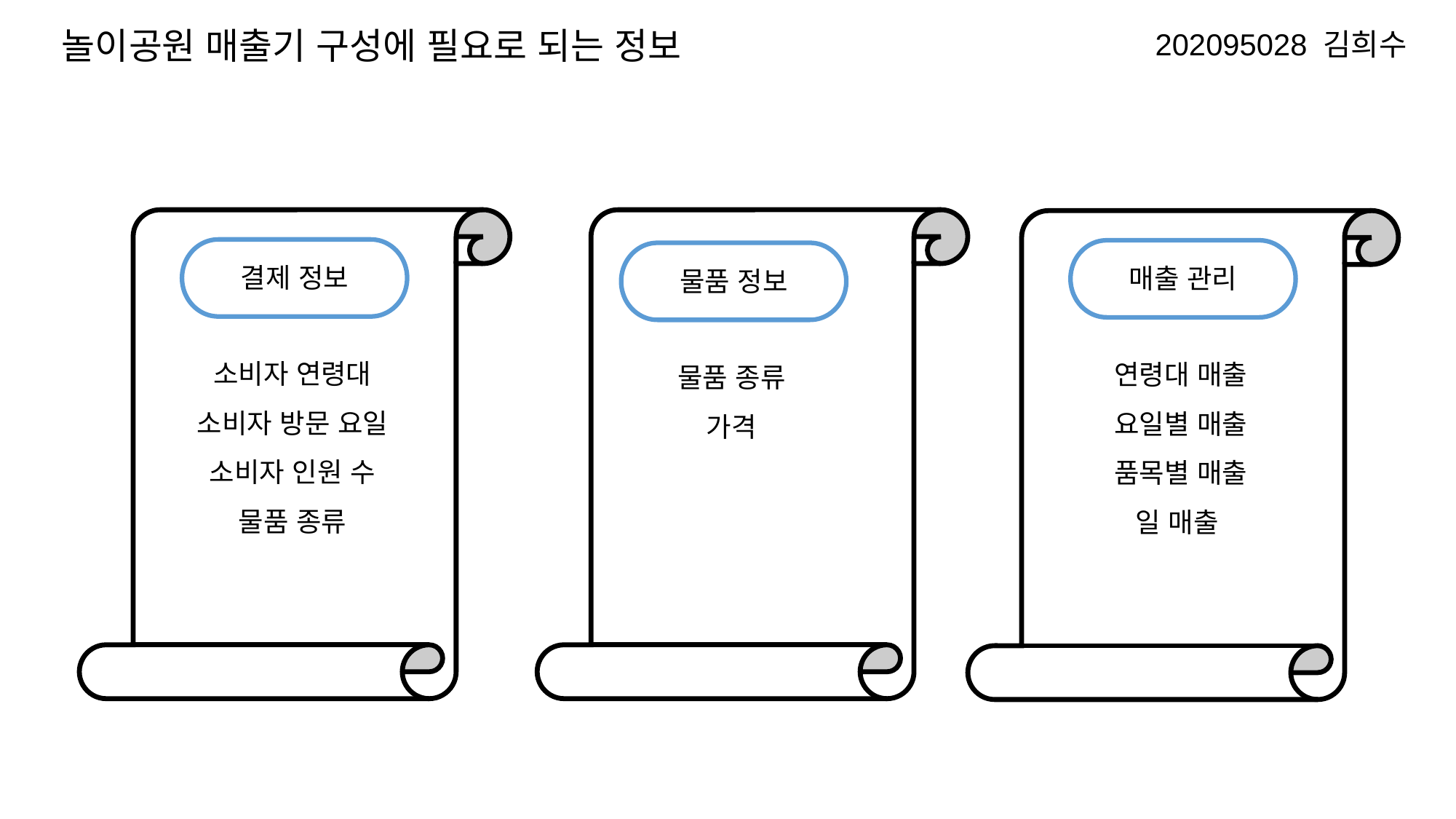

놀이공원 매출기 구성에 필요로 되는 정보
202095028 김희수

결제 정보
매출 관리
물품 정보
소비자 연령대
소비자 방문 요일
소비자 인원 수
물품 종류
연령대 매출
요일별 매출
품목별 매출
일 매출
물품 종류
가격